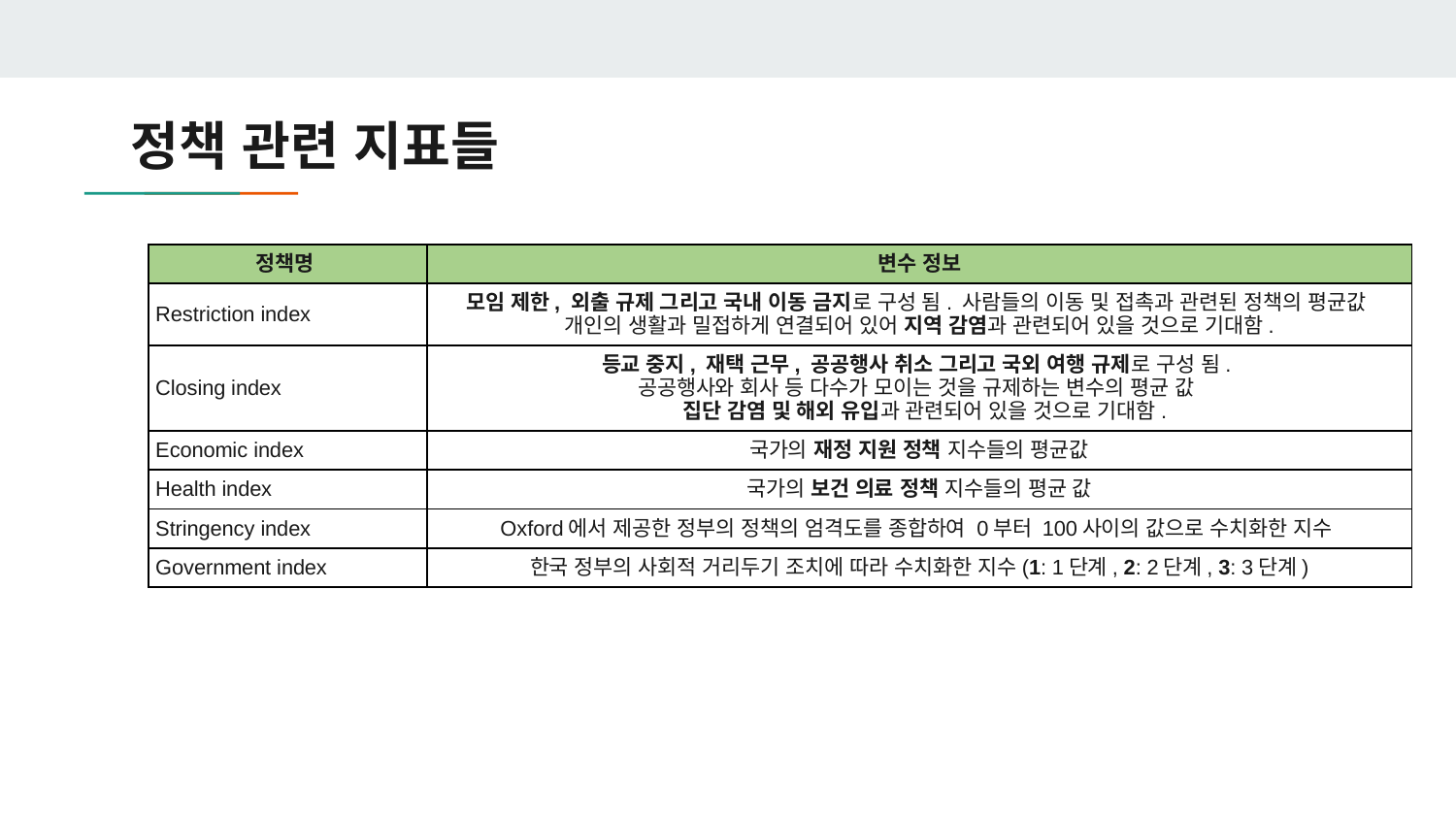

# 정책 관련 지표들
| 정책명 | 변수 정보 |
| --- | --- |
| Restriction index | 모임 제한, 외출 규제 그리고 국내 이동 금지로 구성 됨. 사람들의 이동 및 접촉과 관련된 정책의 평균값 개인의 생활과 밀접하게 연결되어 있어 지역 감염과 관련되어 있을 것으로 기대함. |
| Closing index | 등교 중지, 재택 근무, 공공행사 취소 그리고 국외 여행 규제로 구성 됨. 공공행사와 회사 등 다수가 모이는 것을 규제하는 변수의 평균 값 집단 감염 및 해외 유입과 관련되어 있을 것으로 기대함. |
| Economic index | 국가의 재정 지원 정책 지수들의 평균값 |
| Health index | 국가의 보건 의료 정책 지수들의 평균 값 |
| Stringency index | Oxford에서 제공한 정부의 정책의 엄격도를 종합하여 0부터 100사이의 값으로 수치화한 지수 |
| Government index | 한국 정부의 사회적 거리두기 조치에 따라 수치화한 지수(1: 1단계, 2: 2단계, 3: 3단계) |